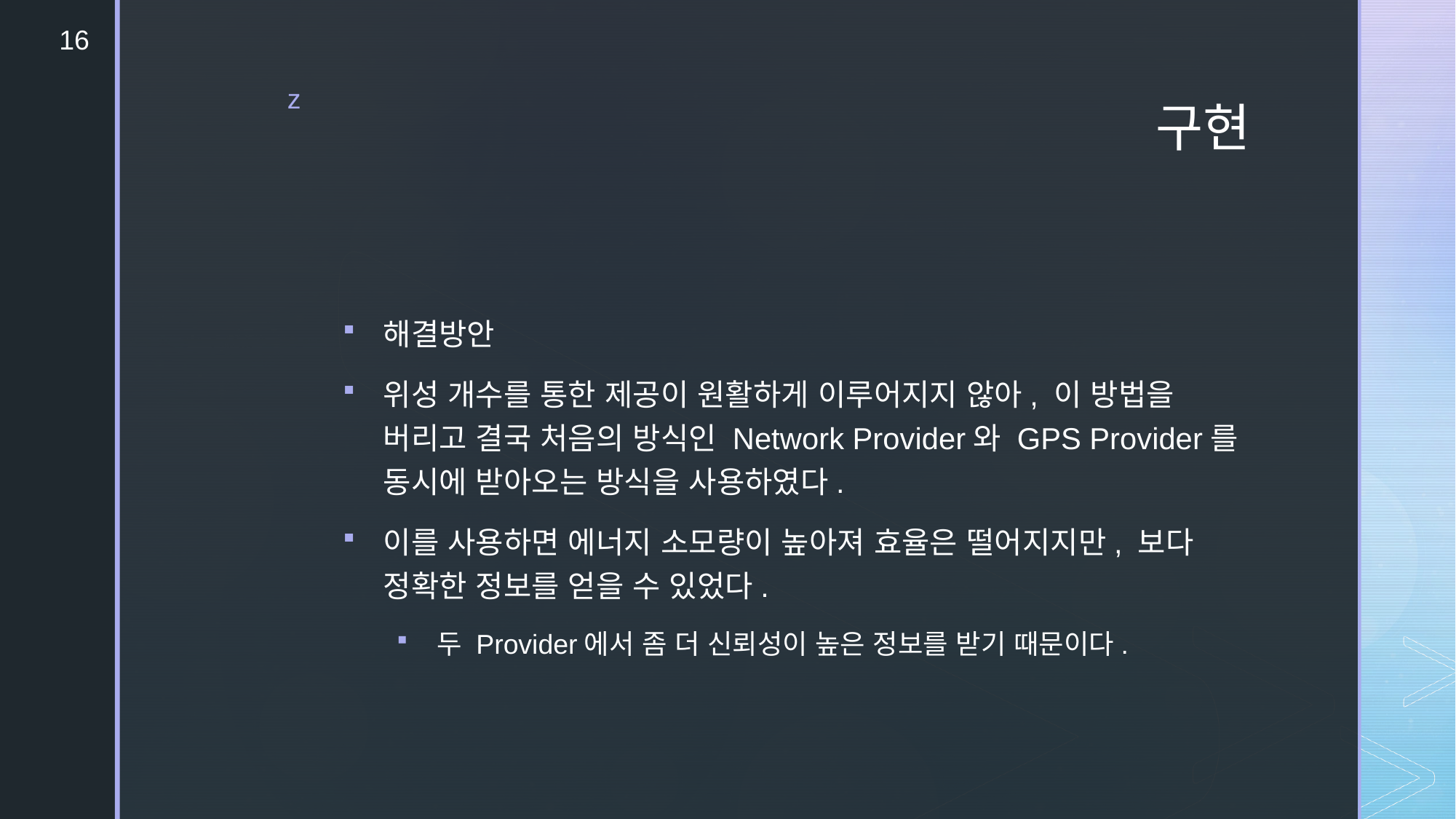

16
# 구현
해결방안
위성 개수를 통한 제공이 원활하게 이루어지지 않아, 이 방법을 버리고 결국 처음의 방식인 Network Provider와 GPS Provider를 동시에 받아오는 방식을 사용하였다.
이를 사용하면 에너지 소모량이 높아져 효율은 떨어지지만, 보다 정확한 정보를 얻을 수 있었다.
두 Provider에서 좀 더 신뢰성이 높은 정보를 받기 때문이다.